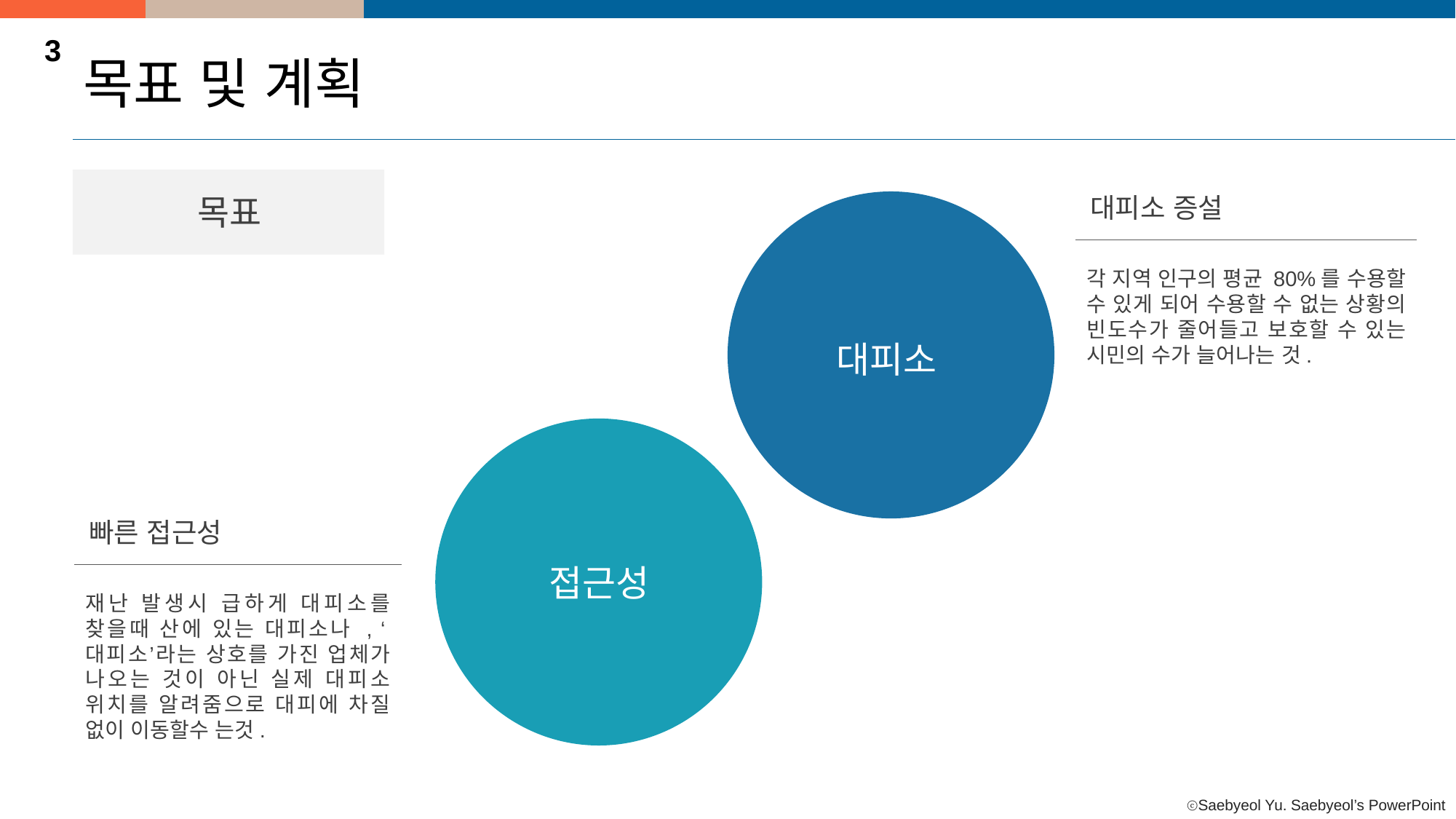

3
목표 및 계획

목표
대피소 증설
각 지역 인구의 평균 80%를 수용할 수 있게 되어 수용할 수 없는 상황의 빈도수가 줄어들고 보호할 수 있는 시민의 수가 늘어나는 것.

대피소

빠른 접근성
재난 발생시 급하게 대피소를 찾을때 산에 있는 대피소나 , ‘대피소’라는 상호를 가진 업체가 나오는 것이 아닌 실제 대피소 위치를 알려줌으로 대피에 차질 없이 이동할수 는것.

접근성